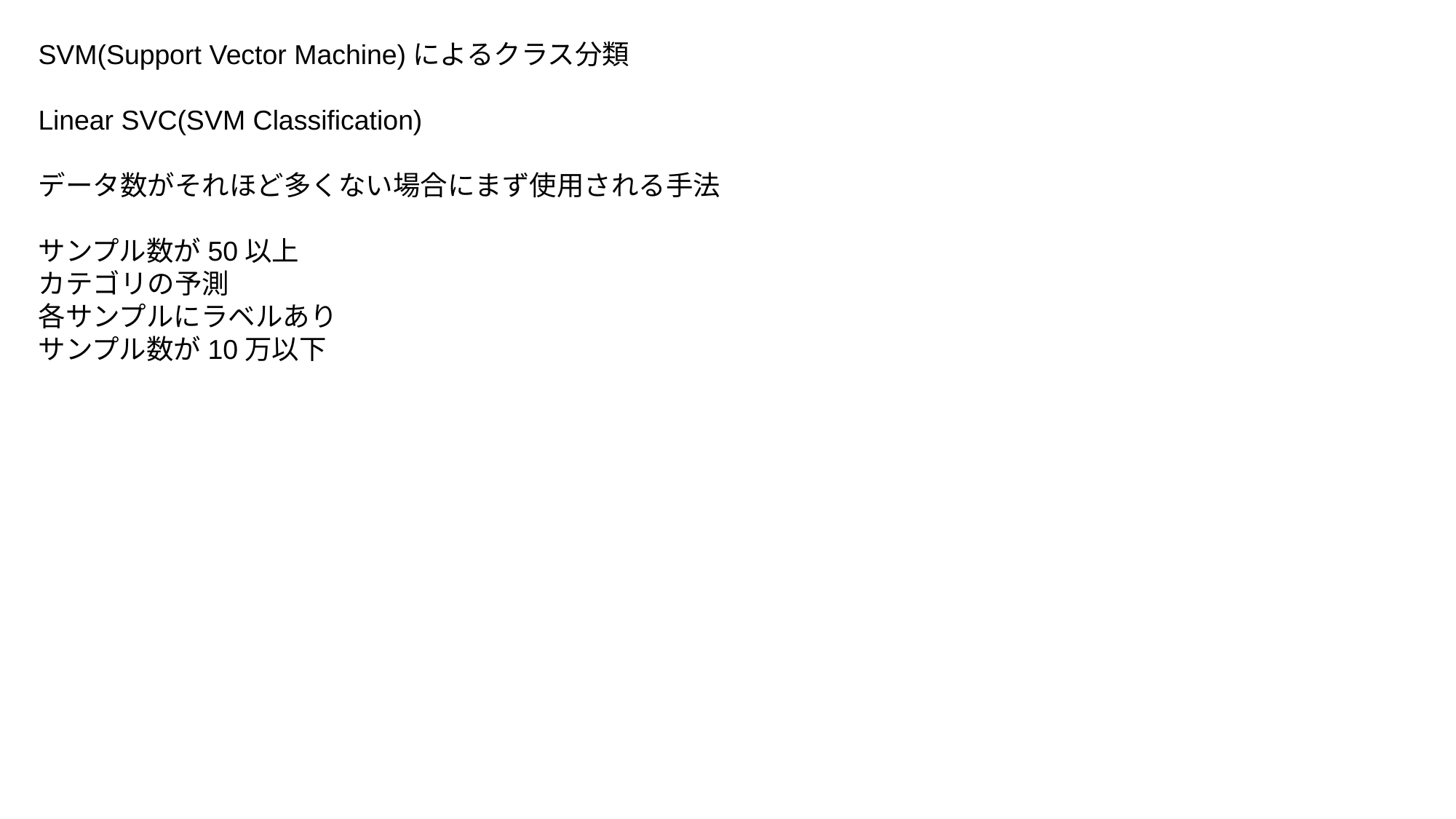

SVM(Support Vector Machine)によるクラス分類

Linear SVC(SVM Classification)

データ数がそれほど多くない場合にまず使用される手法

サンプル数が50以上
カテゴリの予測
各サンプルにラベルあり
サンプル数が10万以下